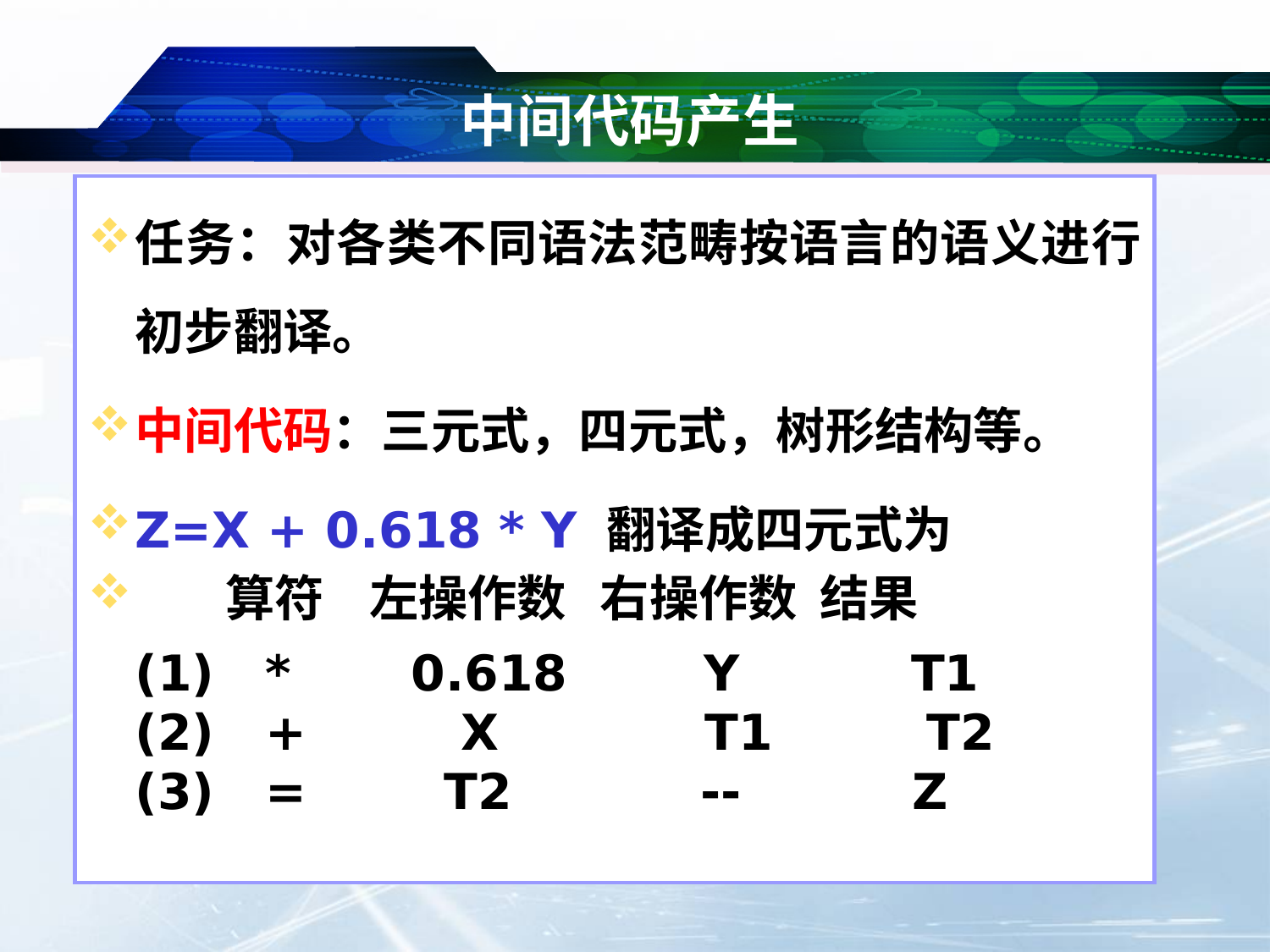

# 中间代码产生
任务：对各类不同语法范畴按语言的语义进行初步翻译。
中间代码：三元式，四元式，树形结构等。
Z=X + 0.618 * Y 翻译成四元式为
       算符    左操作数   右操作数  结果
	(1)   *       0.618        Y          T1
	(2)   +         X            T1         T2
	(3)   =        T2           --          Z